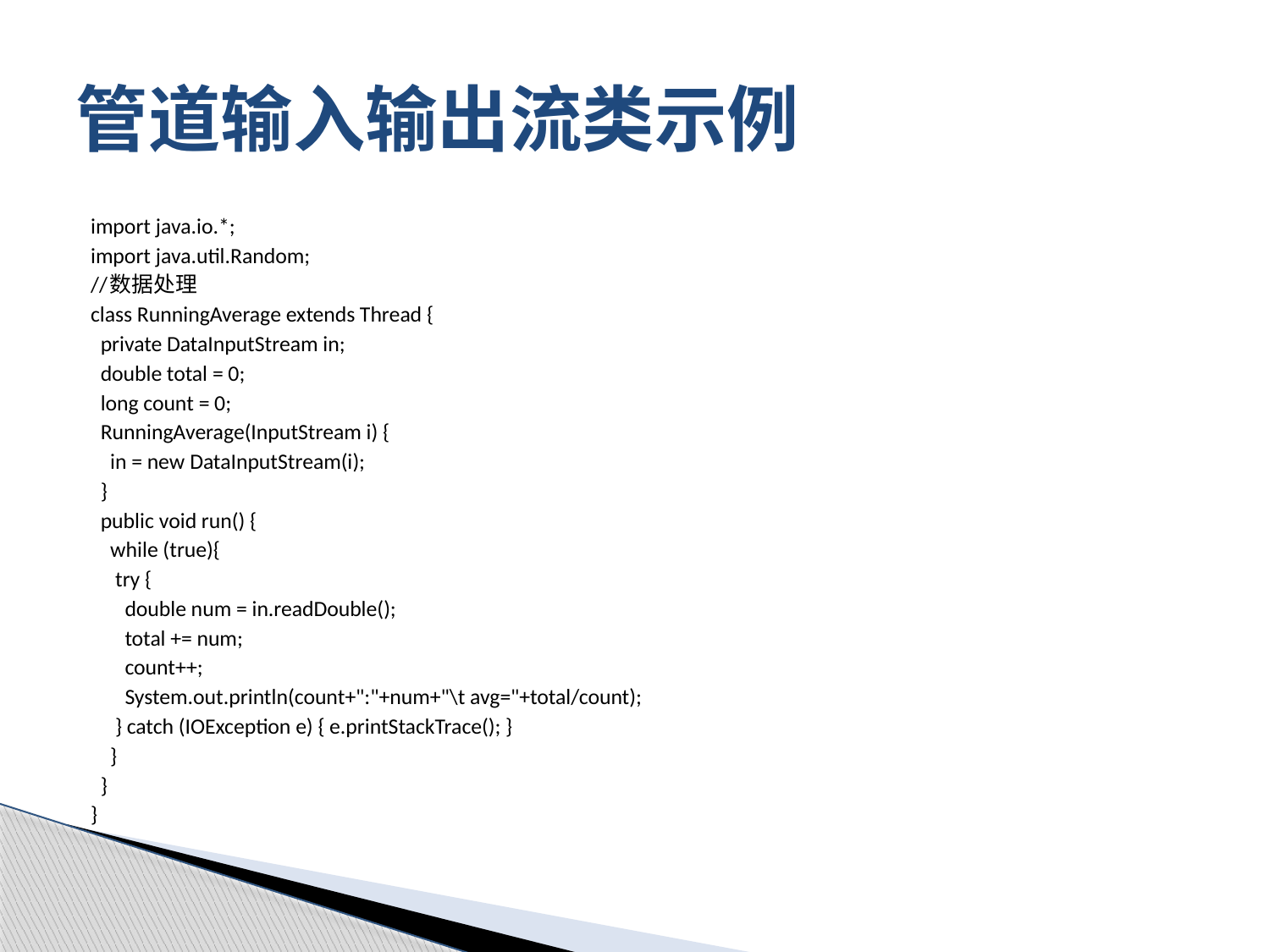

# 管道输入输出流类示例
import java.io.*;
import java.util.Random;
//数据处理
class RunningAverage extends Thread {
  private DataInputStream in;
  double total = 0;
  long count = 0;
  RunningAverage(InputStream i) {
    in = new DataInputStream(i);
  }
  public void run() {
    while (true){
     try {
       double num = in.readDouble();
       total += num;
       count++;
       System.out.println(count+":"+num+"\t avg="+total/count);
     } catch (IOException e) { e.printStackTrace(); }
    }
  }
}